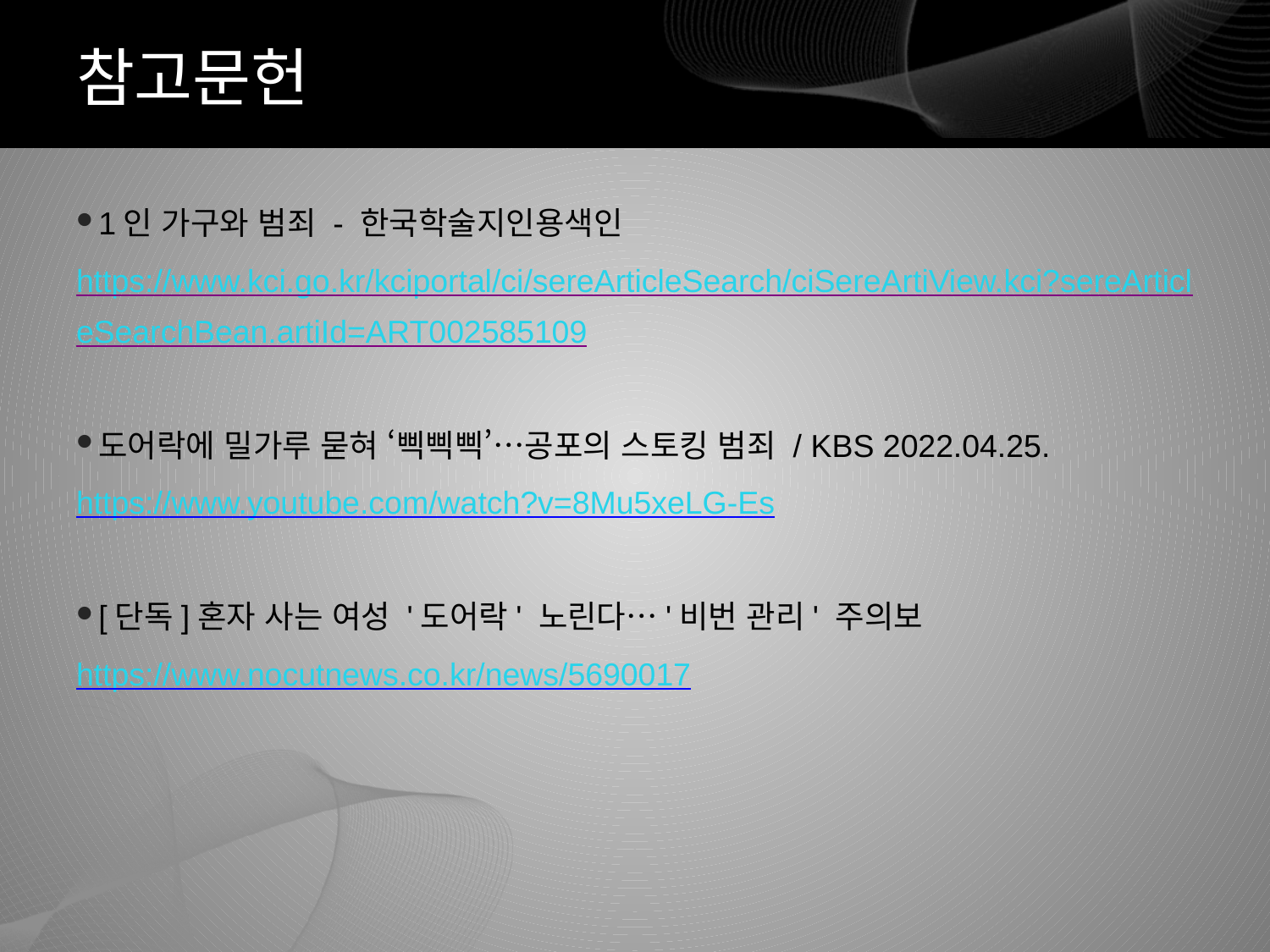

# 참고문헌
1인 가구와 범죄 - 한국학술지인용색인
https://www.kci.go.kr/kciportal/ci/sereArticleSearch/ciSereArtiView.kci?sereArticleSearchBean.artiId=ART002585109

도어락에 밀가루 묻혀 ‘삑삑삑’…공포의 스토킹 범죄 / KBS 2022.04.25.
https://www.youtube.com/watch?v=8Mu5xeLG-Es

[단독]혼자 사는 여성 '도어락' 노린다…'비번 관리' 주의보
https://www.nocutnews.co.kr/news/5690017